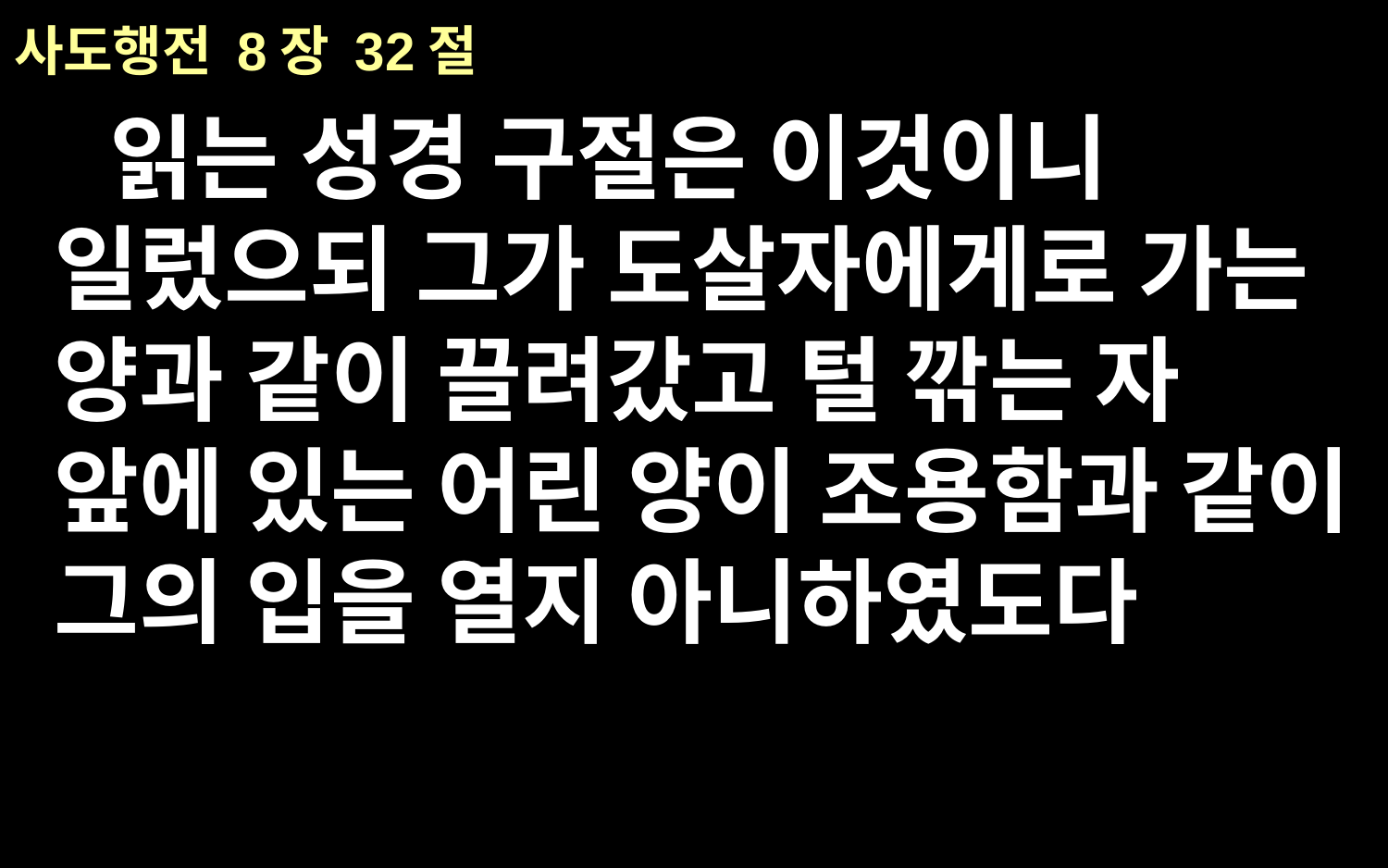

# 사도행전 8장 32절
읽는 성경 구절은 이것이니 일렀으되 그가 도살자에게로 가는 양과 같이 끌려갔고 털 깎는 자 앞에 있는 어린 양이 조용함과 같이 그의 입을 열지 아니하였도다